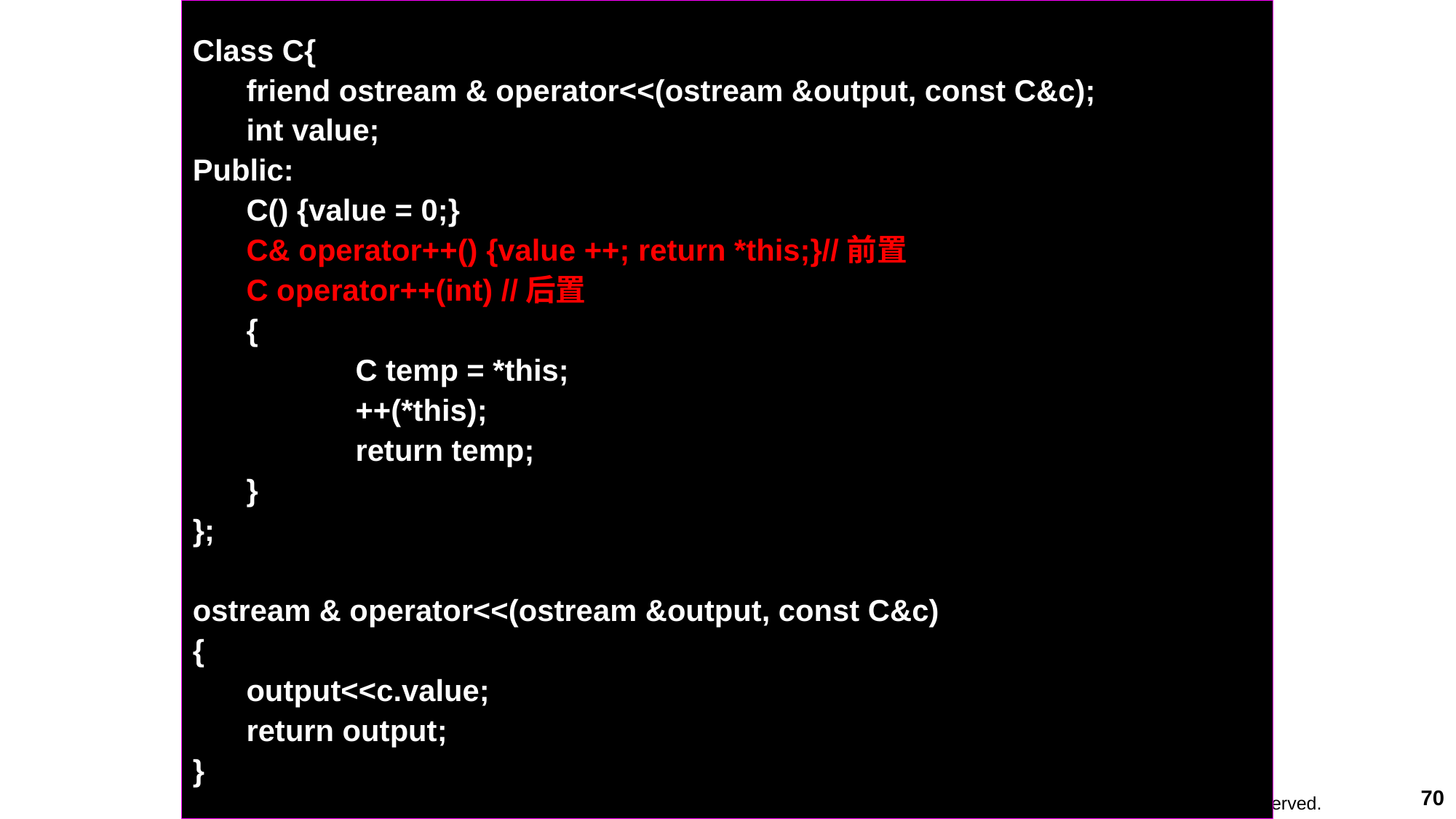

Class C{
	friend ostream & operator<<(ostream &output, const C&c);
	int value;
Public:
	C() {value = 0;}
	C& operator++() {value ++; return *this;}//前置
	C operator++(int) //后置
	{
		C temp = *this;
		++(*this);
		return temp;
	}
};

ostream & operator<<(ostream &output, const C&c)
{
	output<<c.value;
	return output;
}